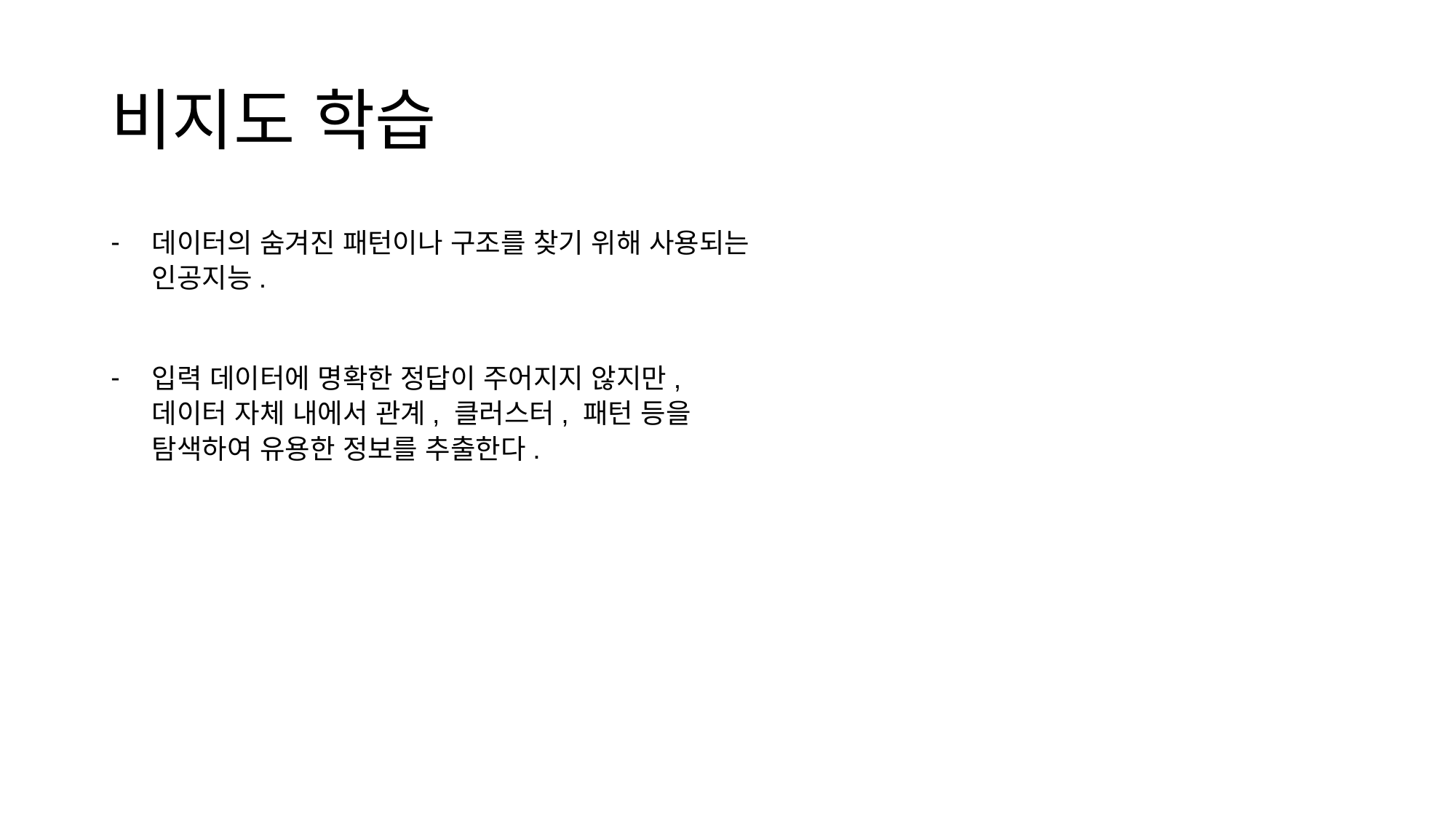

# 비지도 학습
데이터의 숨겨진 패턴이나 구조를 찾기 위해 사용되는 인공지능.

입력 데이터에 명확한 정답이 주어지지 않지만, 데이터 자체 내에서 관계, 클러스터, 패턴 등을 탐색하여 유용한 정보를 추출한다.